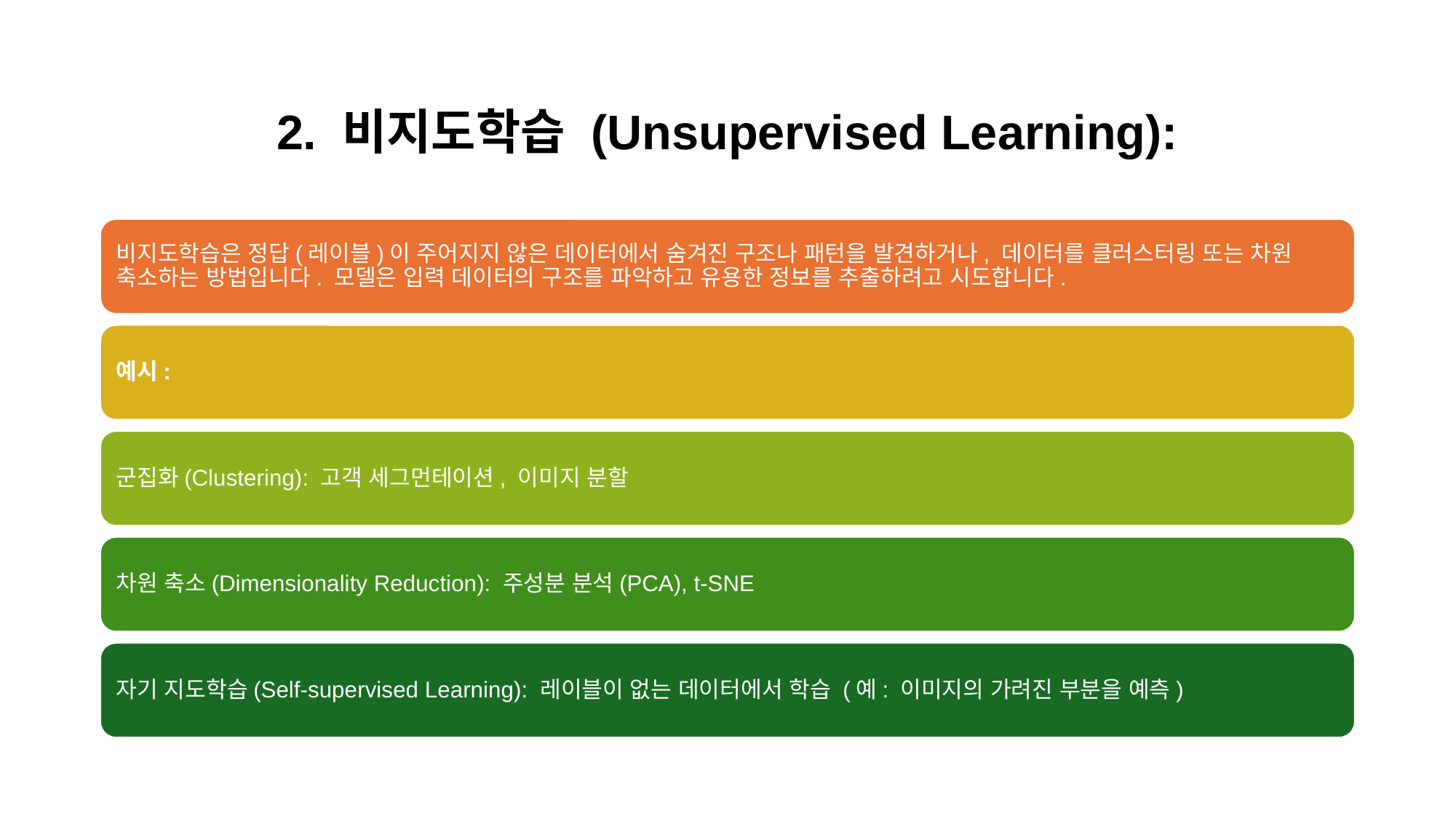

# 2. 비지도학습 (Unsupervised Learning):
비지도학습은 정답(레이블)이 주어지지 않은 데이터에서 숨겨진 구조나 패턴을 발견하거나, 데이터를 클러스터링 또는 차원 축소하는 방법입니다. 모델은 입력 데이터의 구조를 파악하고 유용한 정보를 추출하려고 시도합니다.
예시:
군집화(Clustering): 고객 세그먼테이션, 이미지 분할
차원 축소(Dimensionality Reduction): 주성분 분석(PCA), t-SNE
자기 지도학습(Self-supervised Learning): 레이블이 없는 데이터에서 학습 (예: 이미지의 가려진 부분을 예측)